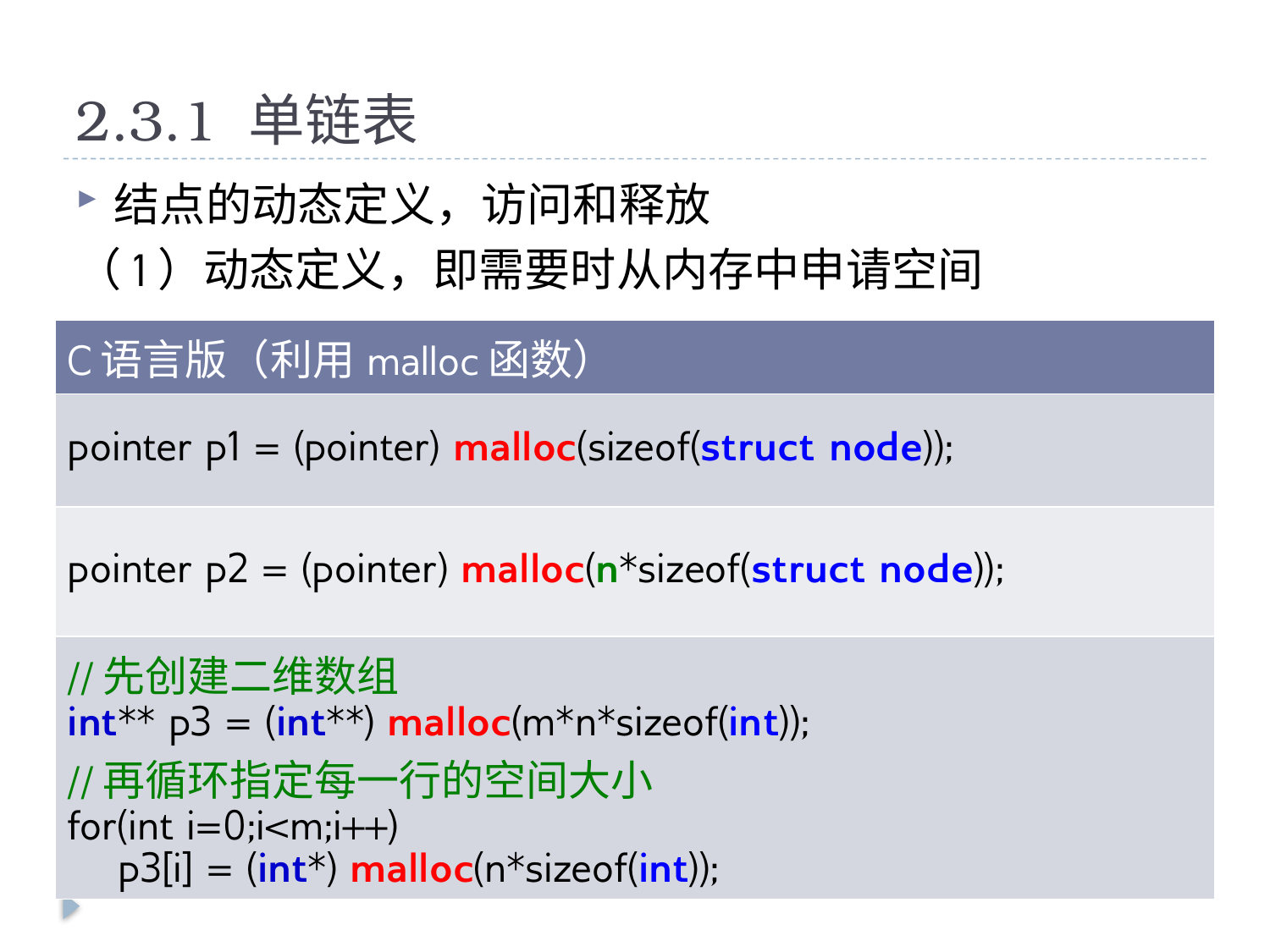

# 2.3.1 单链表
结点的动态定义，访问和释放
（1）动态定义，即需要时从内存中申请空间
| C语言版（利用malloc函数） |
| --- |
| pointer p1 = (pointer) malloc(sizeof(struct node)); |
| pointer p2 = (pointer) malloc(n\*sizeof(struct node)); |
| //先创建二维数组 int\*\* p3 = (int\*\*) malloc(m\*n\*sizeof(int)); //再循环指定每一行的空间大小 for(int i=0;i<m;i++) p3[i] = (int\*) malloc(n\*sizeof(int)); |